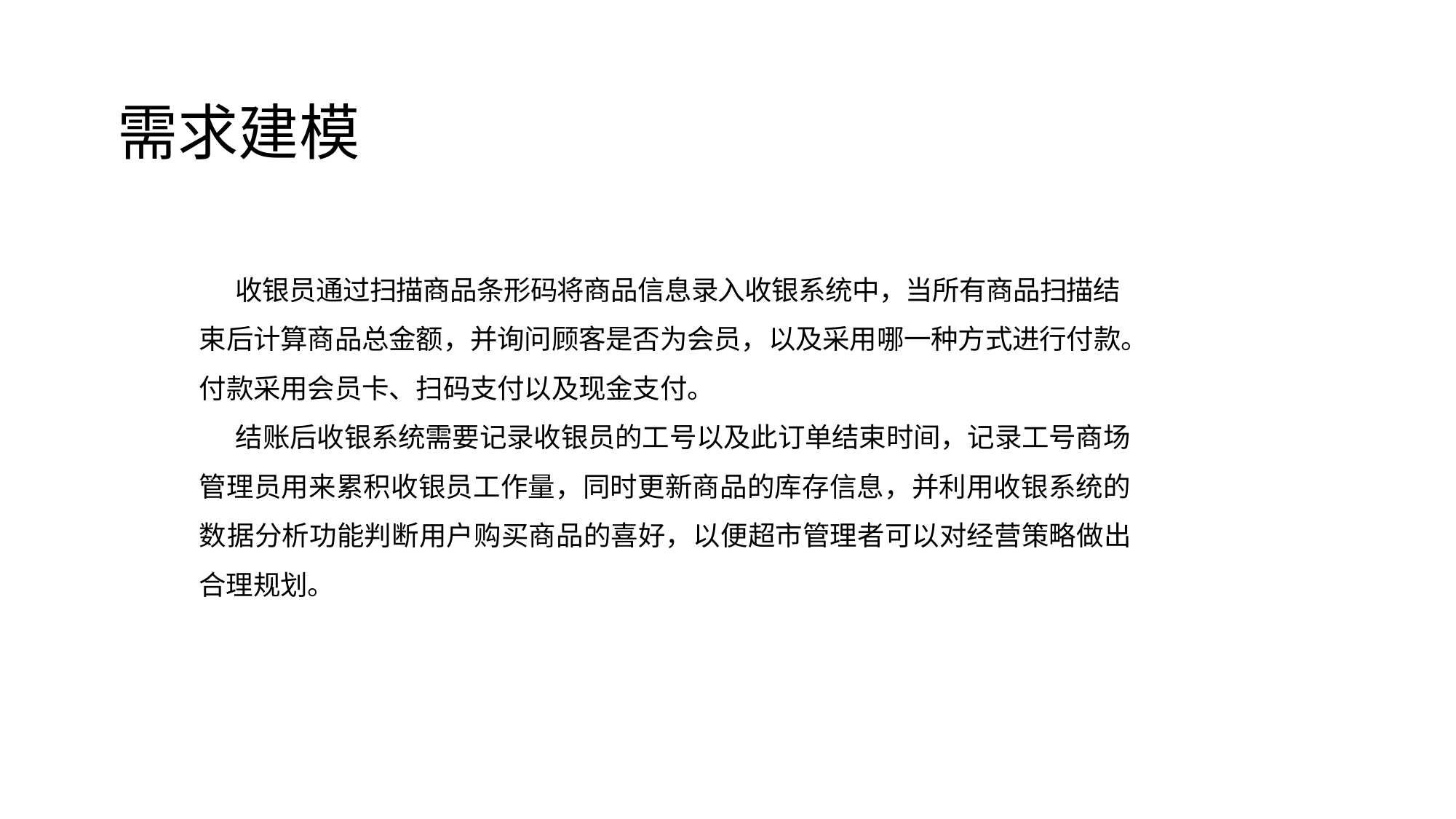

需求建模
收银员通过扫描商品条形码将商品信息录入收银系统中，当所有商品扫描结束后计算商品总金额，并询问顾客是否为会员，以及采用哪一种方式进行付款。付款采用会员卡、扫码支付以及现金支付。
结账后收银系统需要记录收银员的工号以及此订单结束时间，记录工号商场管理员用来累积收银员工作量，同时更新商品的库存信息，并利用收银系统的数据分析功能判断用户购买商品的喜好，以便超市管理者可以对经营策略做出合理规划。